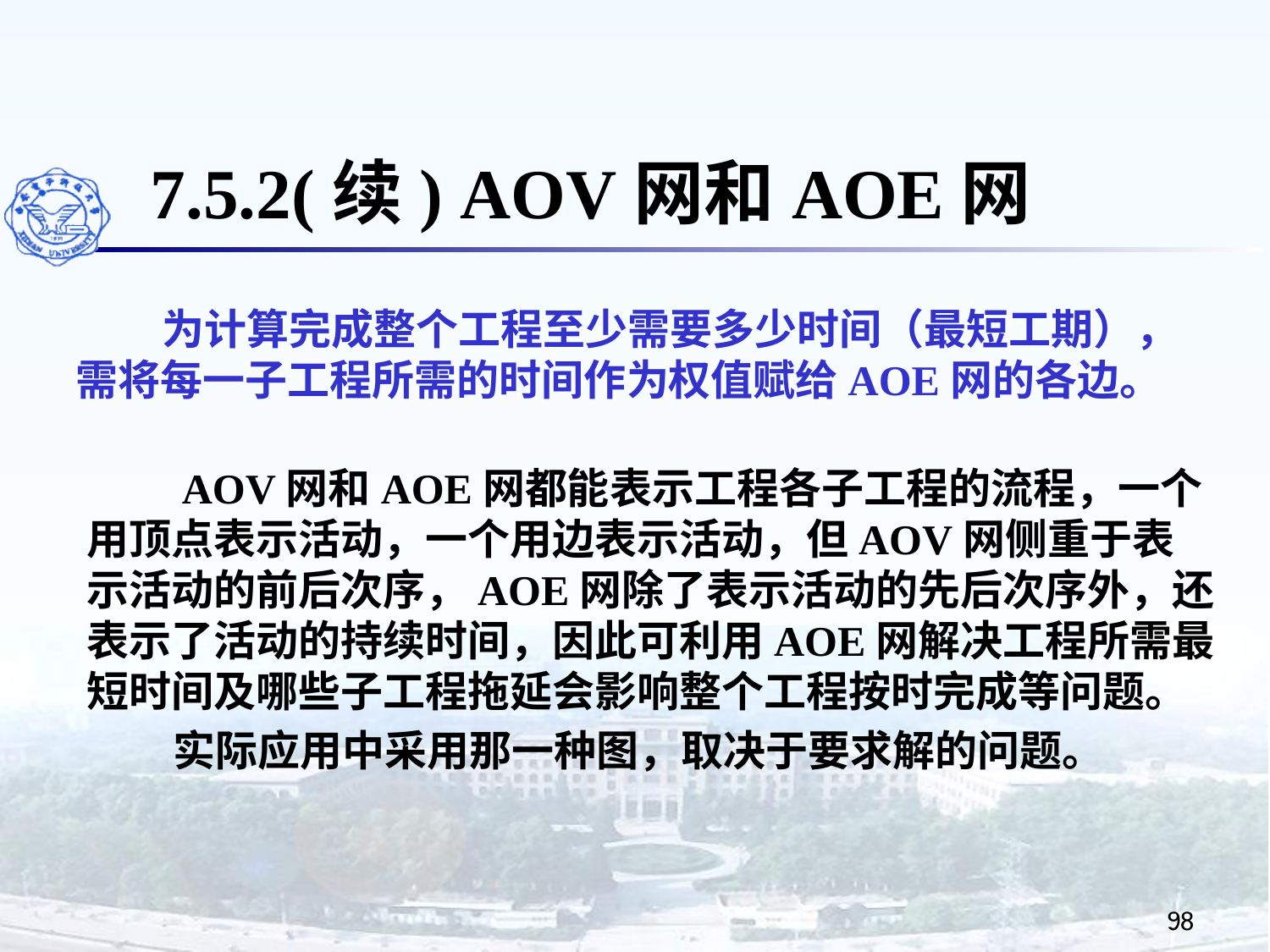

7.5.2(续) AOV网和AOE网
        为计算完成整个工程至少需要多少时间（最短工期），需将每一子工程所需的时间作为权值赋给AOE网的各边。
         AOV网和AOE网都能表示工程各子工程的流程，一个用顶点表示活动，一个用边表示活动，但AOV网侧重于表示活动的前后次序，AOE网除了表示活动的先后次序外，还表示了活动的持续时间，因此可利用AOE网解决工程所需最短时间及哪些子工程拖延会影响整个工程按时完成等问题。
        实际应用中采用那一种图，取决于要求解的问题。
98